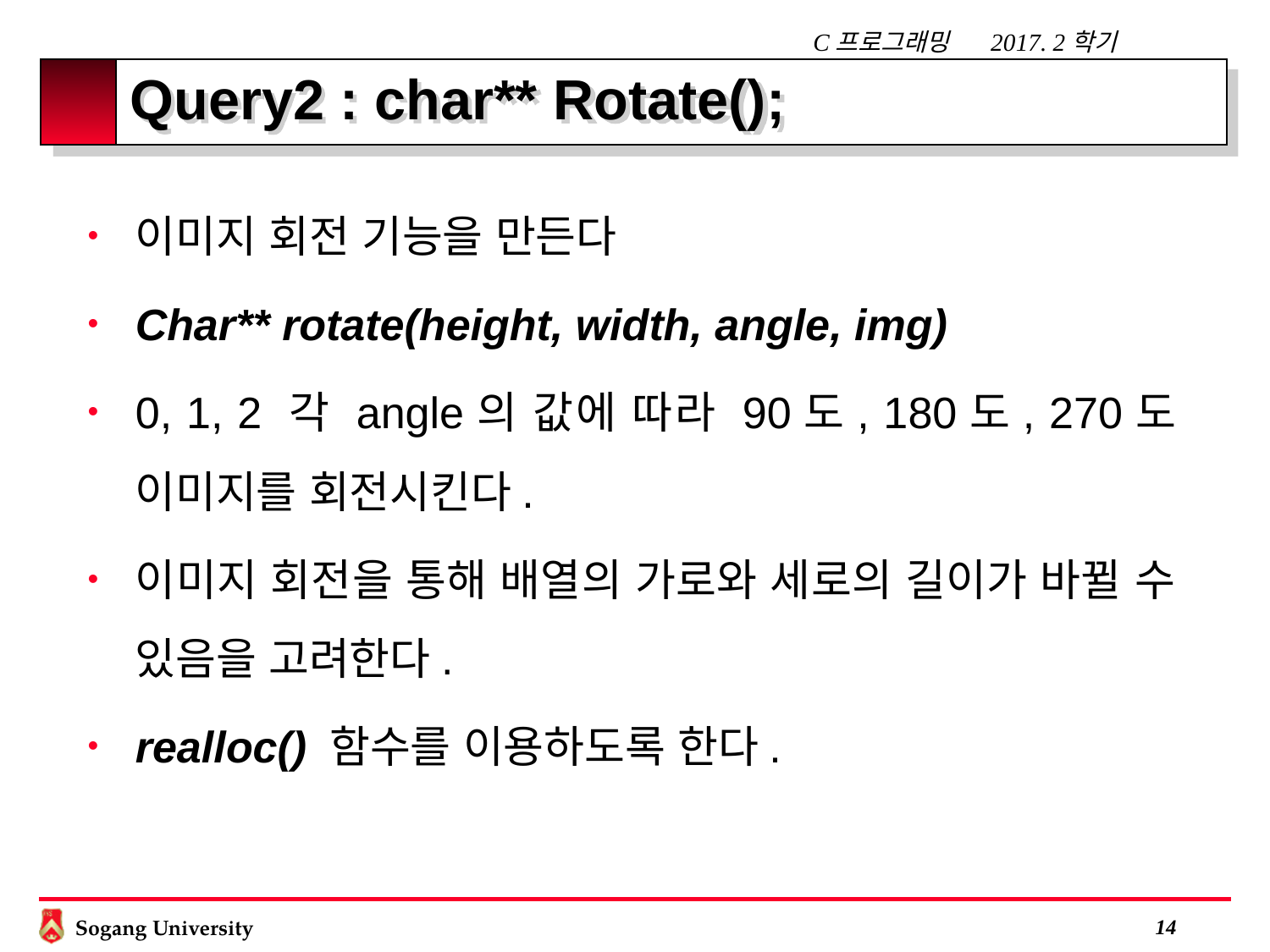

# Query2 : char** Rotate();
이미지 회전 기능을 만든다
Char** rotate(height, width, angle, img)
0, 1, 2 각 angle의 값에 따라 90도, 180도, 270도 이미지를 회전시킨다.
이미지 회전을 통해 배열의 가로와 세로의 길이가 바뀔 수 있음을 고려한다.
realloc() 함수를 이용하도록 한다.

 14